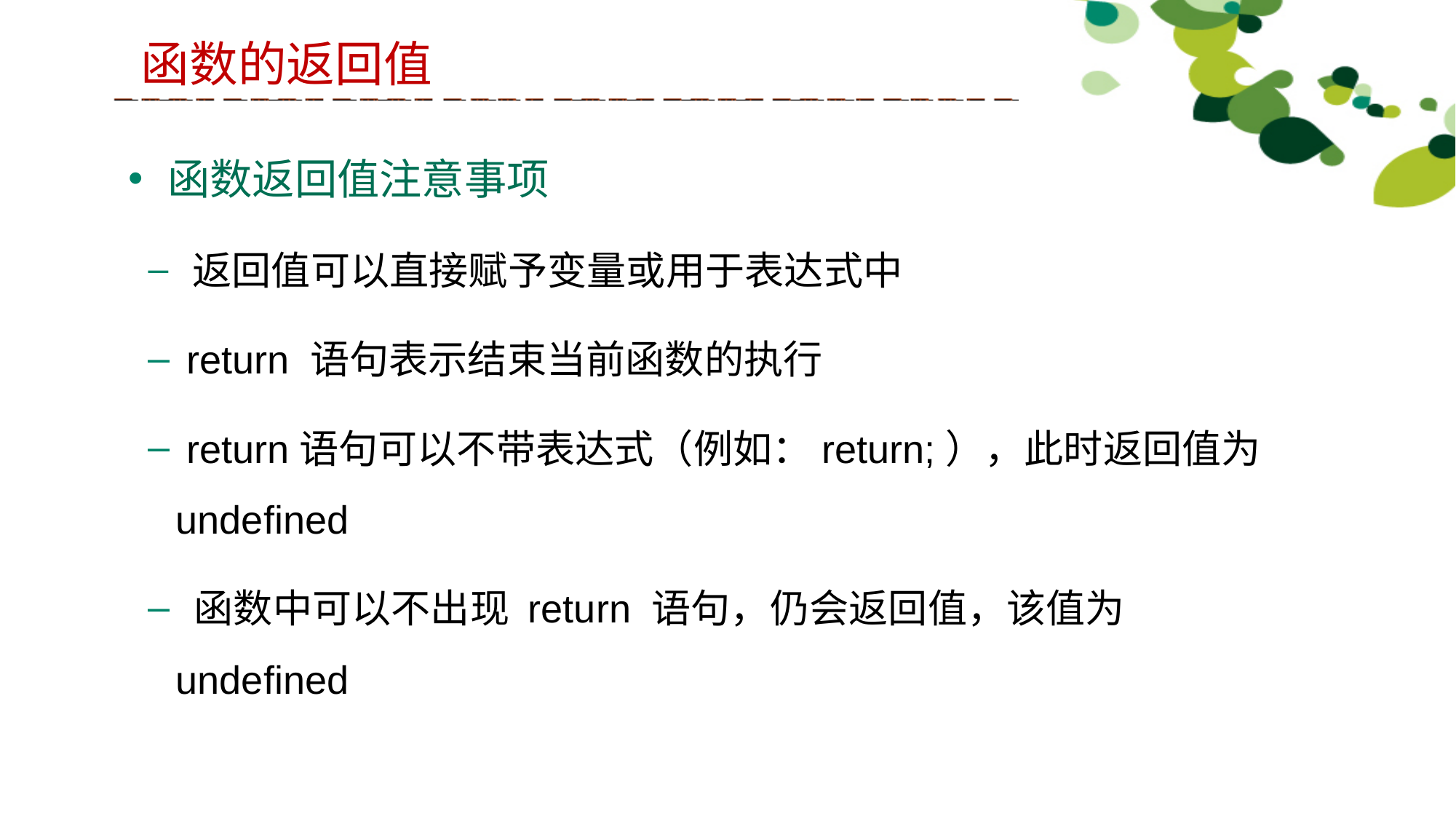

函数的返回值

 函数返回值注意事项
 返回值可以直接赋予变量或用于表达式中
 return 语句表示结束当前函数的执行
 return语句可以不带表达式（例如：return;），此时返回值为undefined
 函数中可以不出现 return 语句，仍会返回值，该值为 undefined